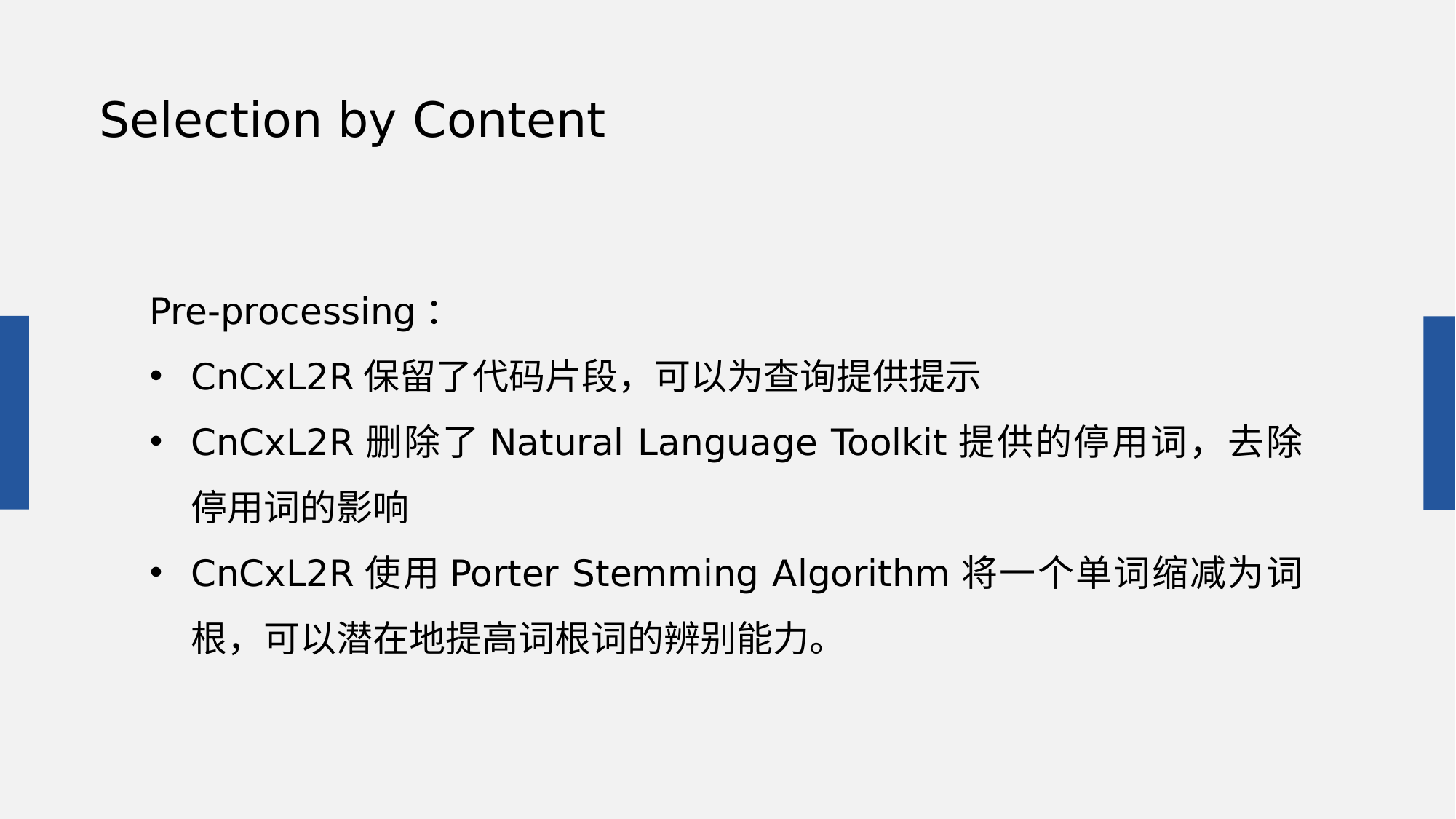

Selection by Content
Pre-processing：
CnCxL2R保留了代码片段，可以为查询提供提示
CnCxL2R删除了Natural Language Toolkit提供的停用词，去除停用词的影响
CnCxL2R使用Porter Stemming Algorithm将一个单词缩减为词根，可以潜在地提高词根词的辨别能力。